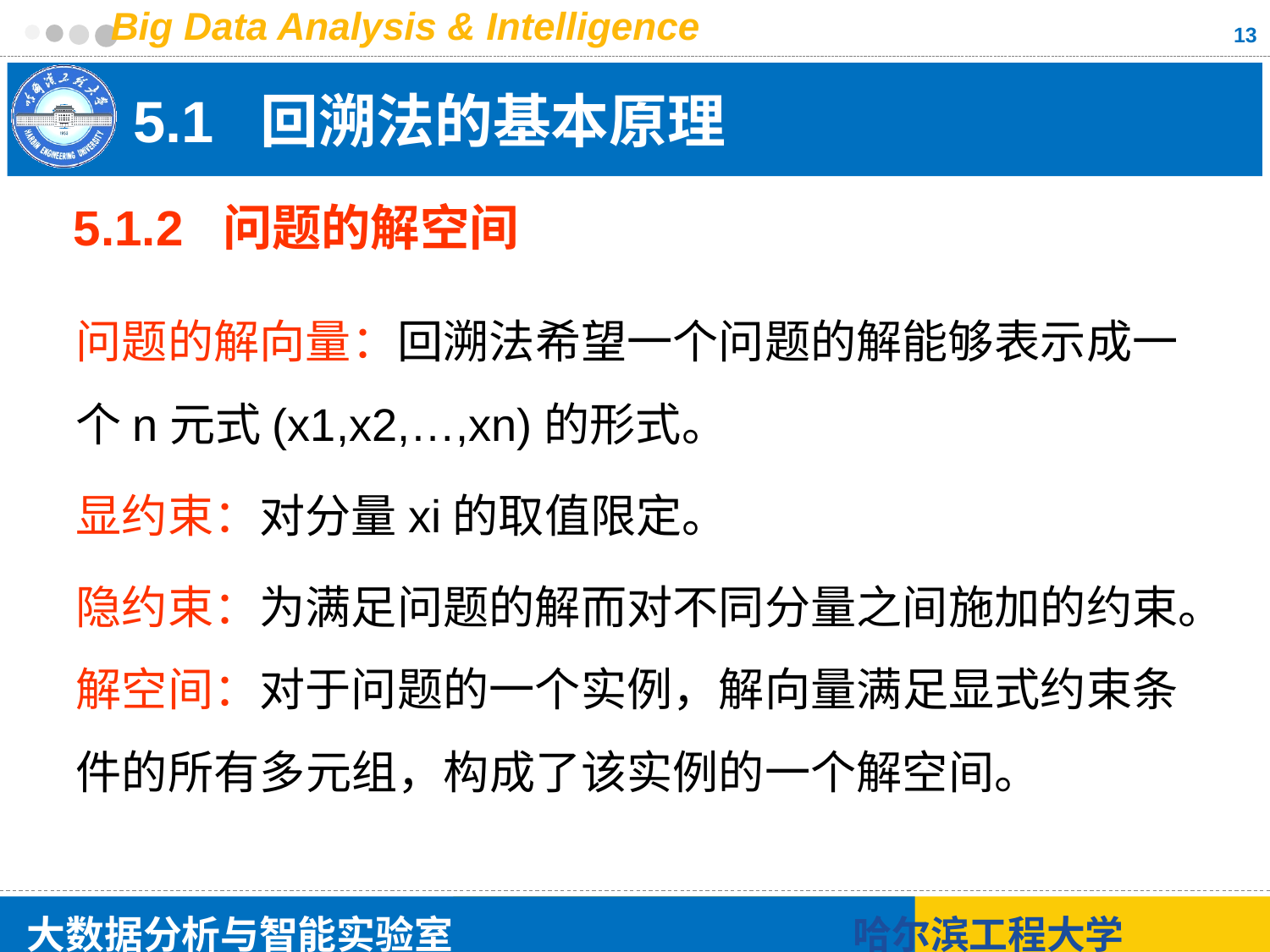

13
# 5.1  回溯法的基本原理
5.1.2  问题的解空间
问题的解向量：回溯法希望一个问题的解能够表示成一个n元式(x1,x2,…,xn)的形式。
显约束：对分量xi的取值限定。
隐约束：为满足问题的解而对不同分量之间施加的约束。
解空间：对于问题的一个实例，解向量满足显式约束条件的所有多元组，构成了该实例的一个解空间。